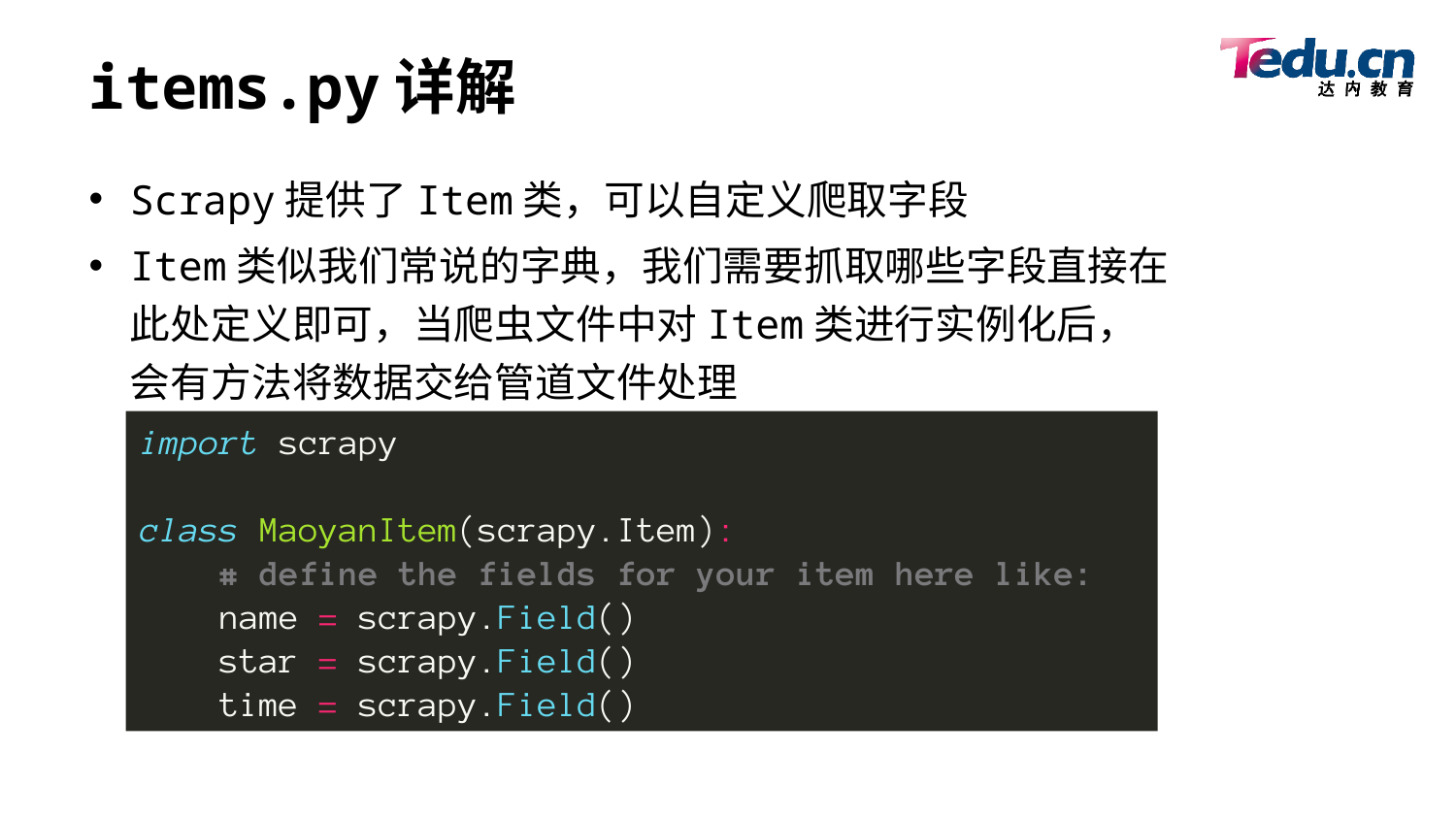

# items.py详解
Scrapy提供了Item类，可以自定义爬取字段
Item类似我们常说的字典，我们需要抓取哪些字段直接在此处定义即可，当爬虫文件中对Item类进行实例化后，会有方法将数据交给管道文件处理
import scrapy
class MaoyanItem(scrapy.Item):
    # define the fields for your item here like:
    name = scrapy.Field()
    star = scrapy.Field()
    time = scrapy.Field()